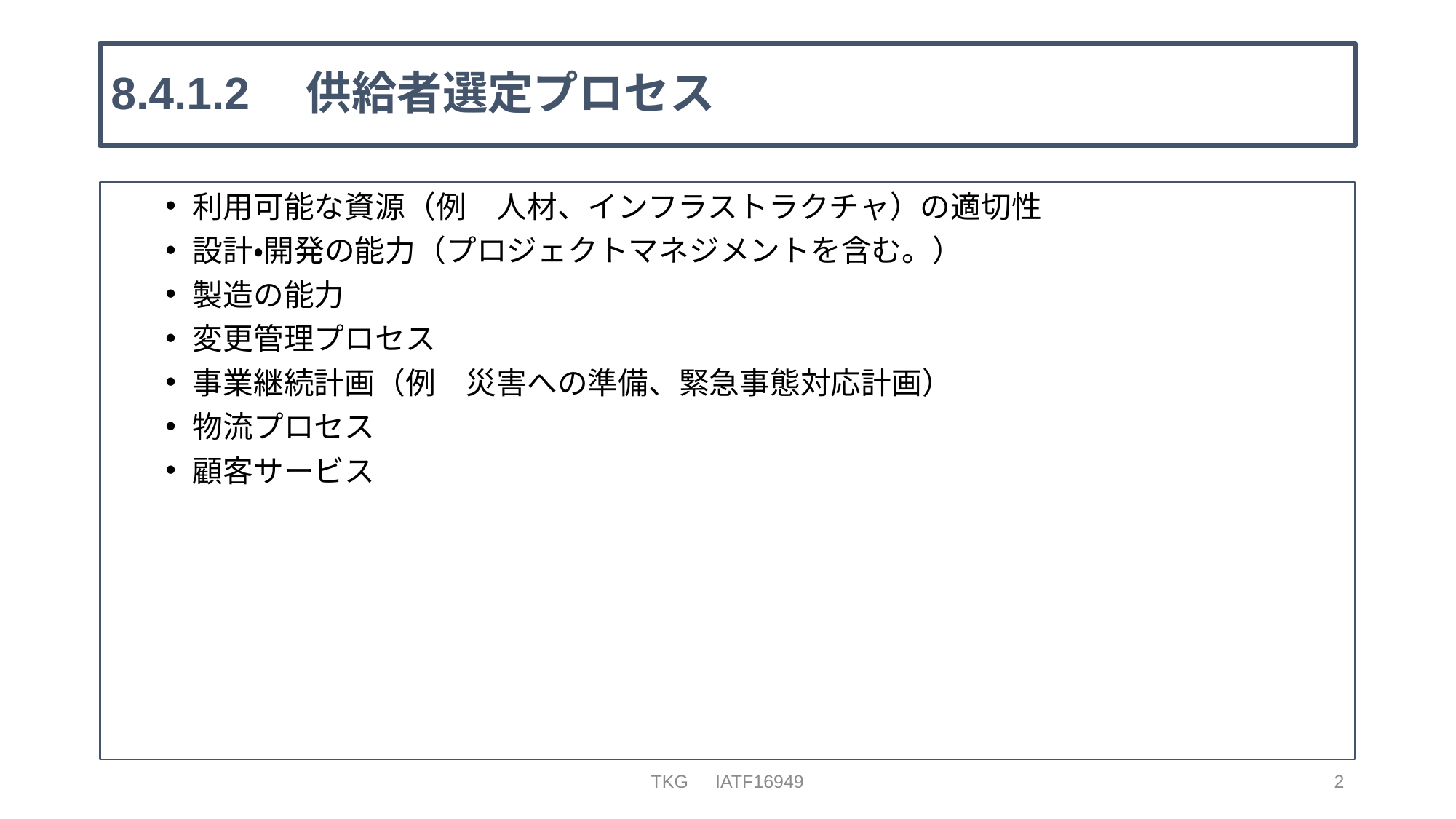

# 8.4.1.2　供給者選定プロセス
利用可能な資源（例　人材、インフラストラクチャ）の適切性
設計・開発の能力（プロジェクトマネジメントを含む。）
製造の能力
変更管理プロセス
事業継続計画（例　災害への準備、緊急事態対応計画）
物流プロセス
顧客サービス

TKG　IATF16949
2